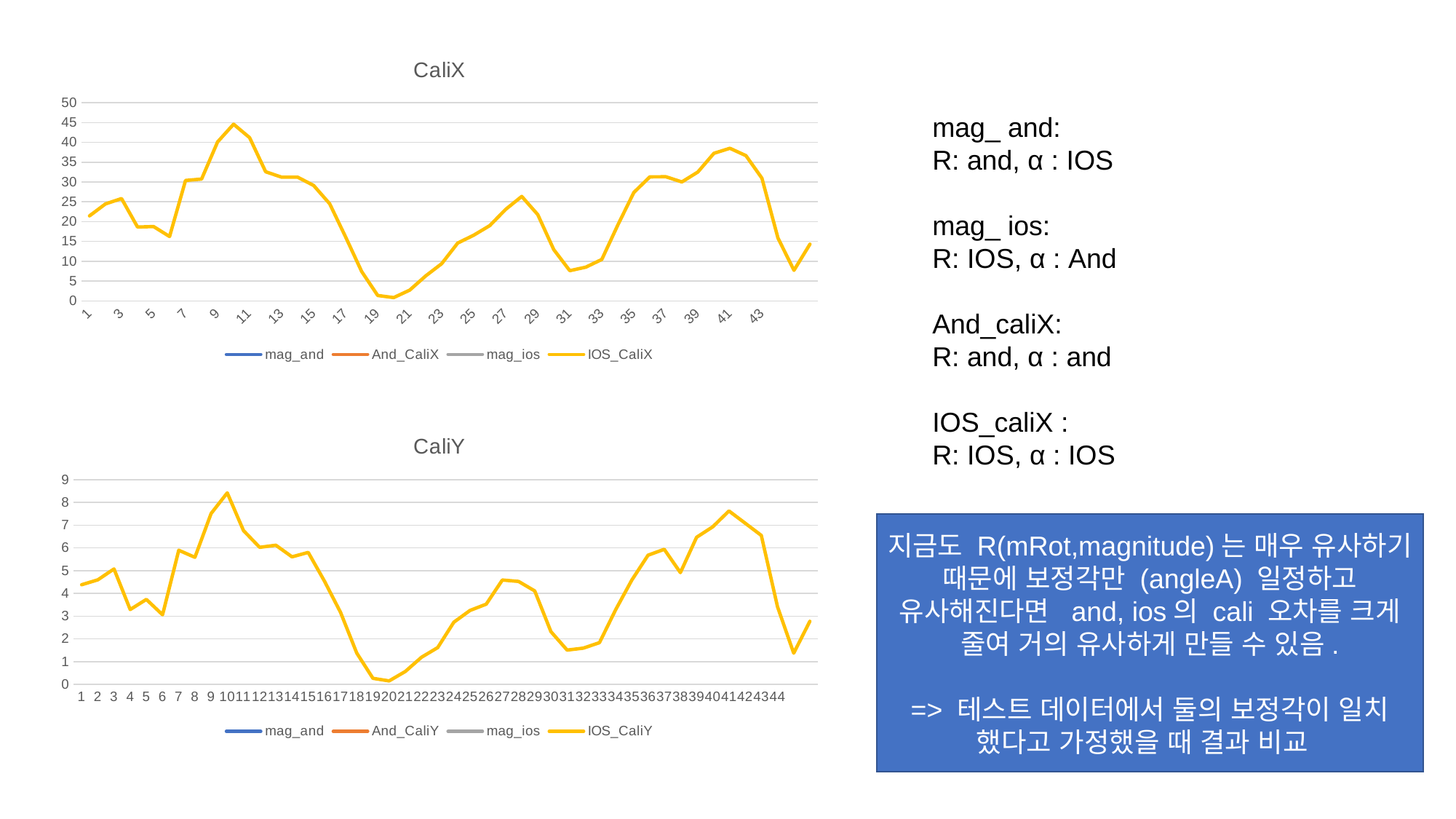

### Chart: CaliX

| Category | mag_and | And_CaliX | mag_ios | IOS_CaliX |
|---|---|---|---|---|
mag_ and:
R: and, α : IOS

mag_ ios:
R: IOS, α : And
And_caliX:
R: and, α : and
IOS_caliX :
R: IOS, α : IOS

### Chart: CaliY

| Category | mag_and | And_CaliY | mag_ios | IOS_CaliY |
|---|---|---|---|---|
지금도 R(mRot,magnitude)는 매우 유사하기 때문에 보정각만 (angleA) 일정하고 유사해진다면  and, ios의 cali 오차를 크게 줄여 거의 유사하게 만들 수 있음.
=> 테스트 데이터에서 둘의 보정각이 일치 했다고 가정했을 때 결과 비교